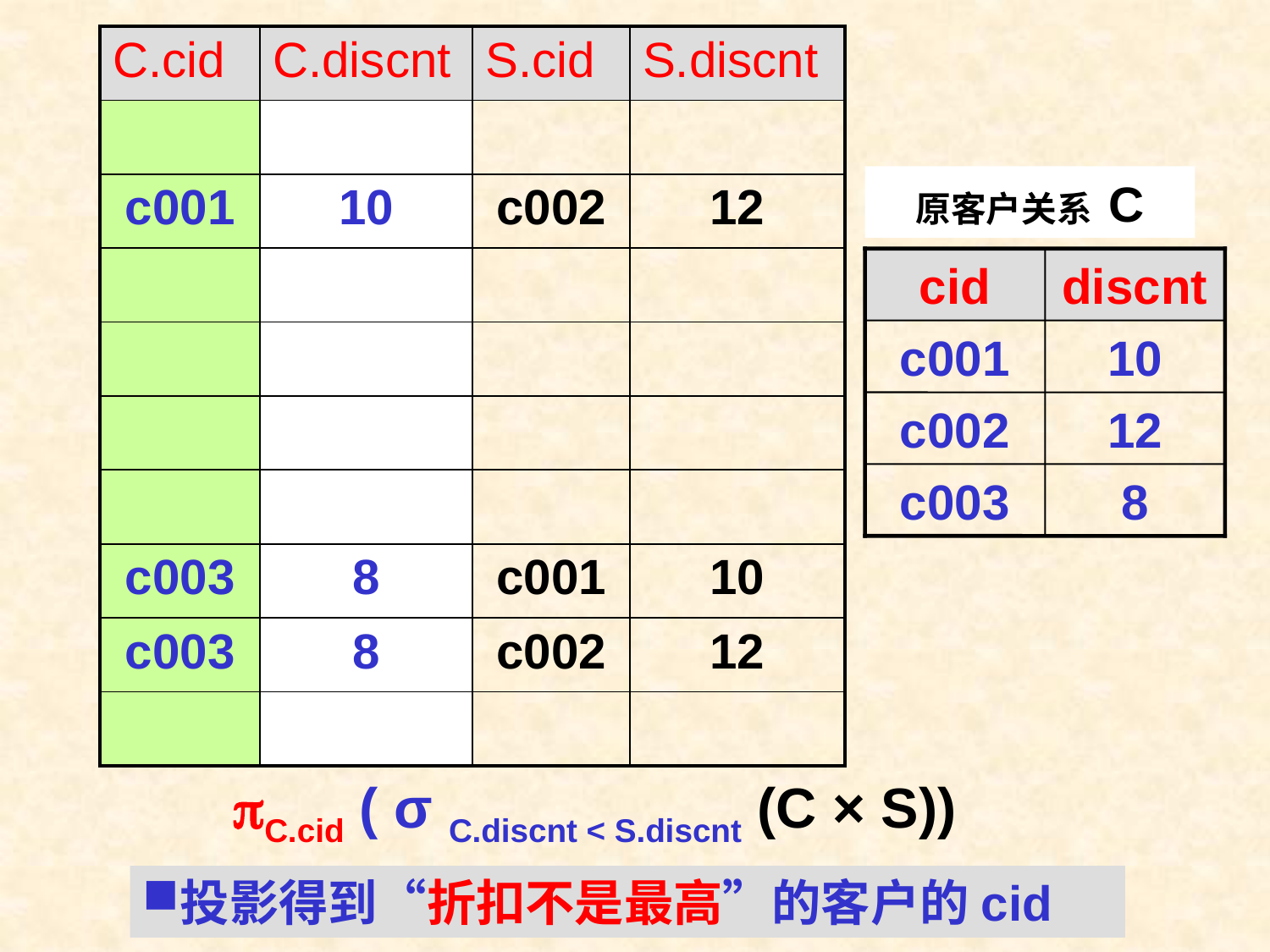

| C.cid | C.discnt | S.cid | S.discnt |
| --- | --- | --- | --- |
|  |  |  |  |
| c001 | 10 | c002 | 12 |
|  |  |  |  |
|  |  |  |  |
|  |  |  |  |
|  |  |  |  |
| c003 | 8 | c001 | 10 |
| c003 | 8 | c002 | 12 |
|  |  |  |  |
原客户关系 C
cid

discnt

c001

10
c002

12
c003

8

πC.cid ( σ C.discnt < S.discnt (C × S))
投影得到“折扣不是最高”的客户的cid